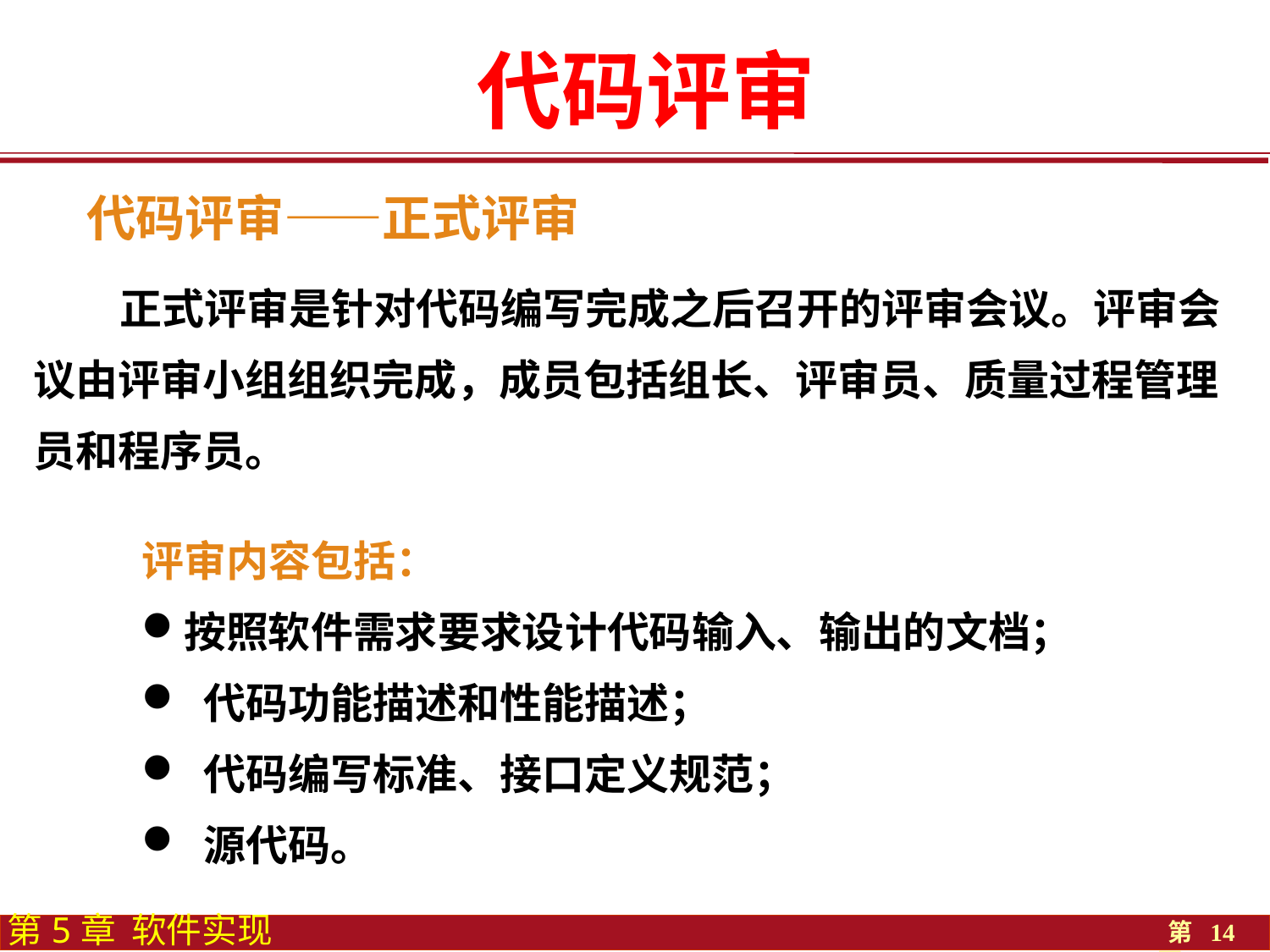

代码评审
代码评审——正式评审
        正式评审是针对代码编写完成之后召开的评审会议。评审会议由评审小组组织完成，成员包括组长、评审员、质量过程管理员和程序员。
评审内容包括：
按照软件需求要求设计代码输入、输出的文档；
 代码功能描述和性能描述；
 代码编写标准、接口定义规范；
 源代码。